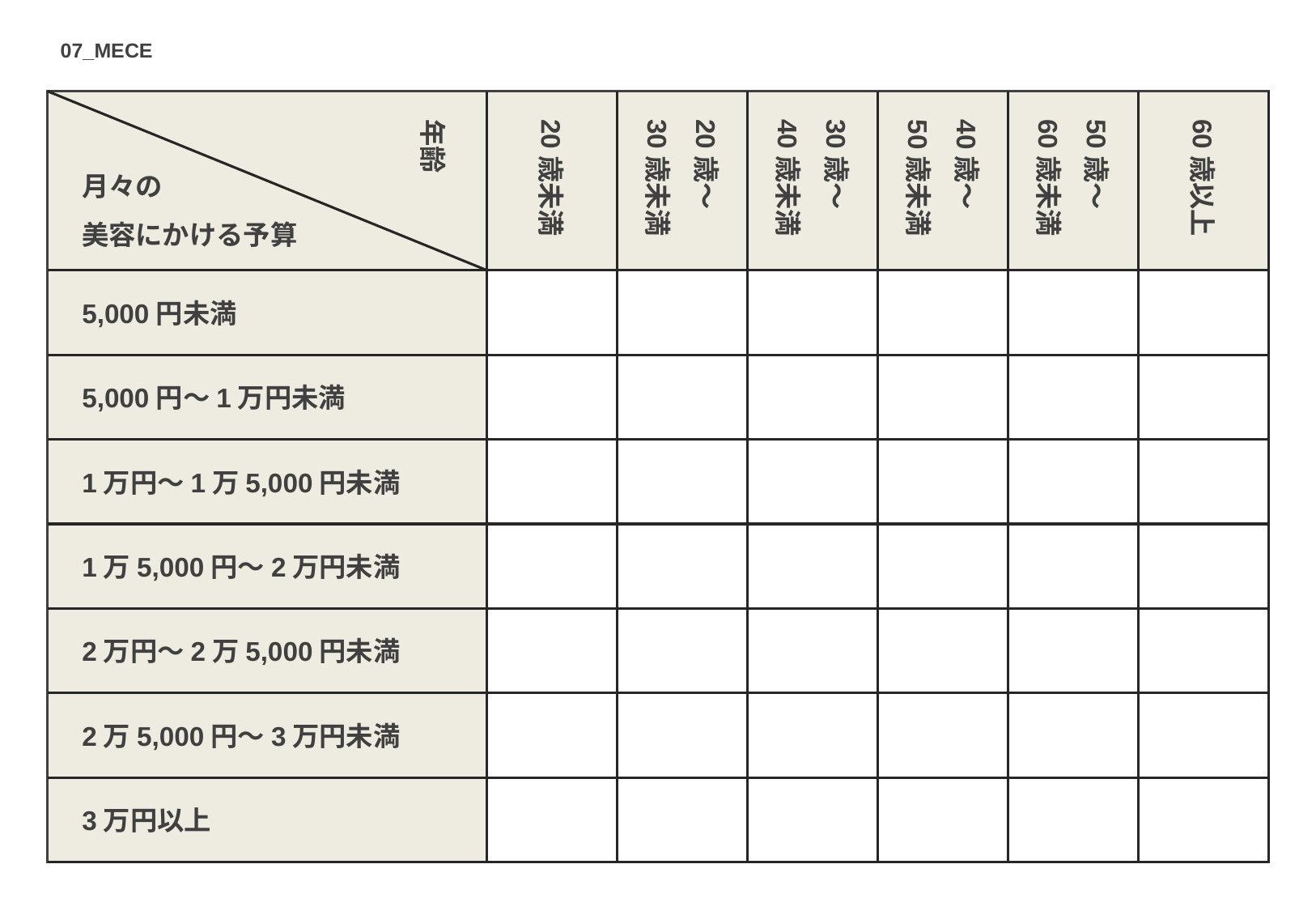

07_MECE

年齢
20歳未満
20歳〜
30歳未満
30歳〜
40歳未満
40歳〜
50歳未満
50歳〜
60歳未満
60歳以上
月々の
美容にかける予算
5,000円未満
5,000円〜1万円未満
1万円〜1万5,000円未満
1万5,000円〜2万円未満
2万円〜2万5,000円未満
2万5,000円〜3万円未満
3万円以上